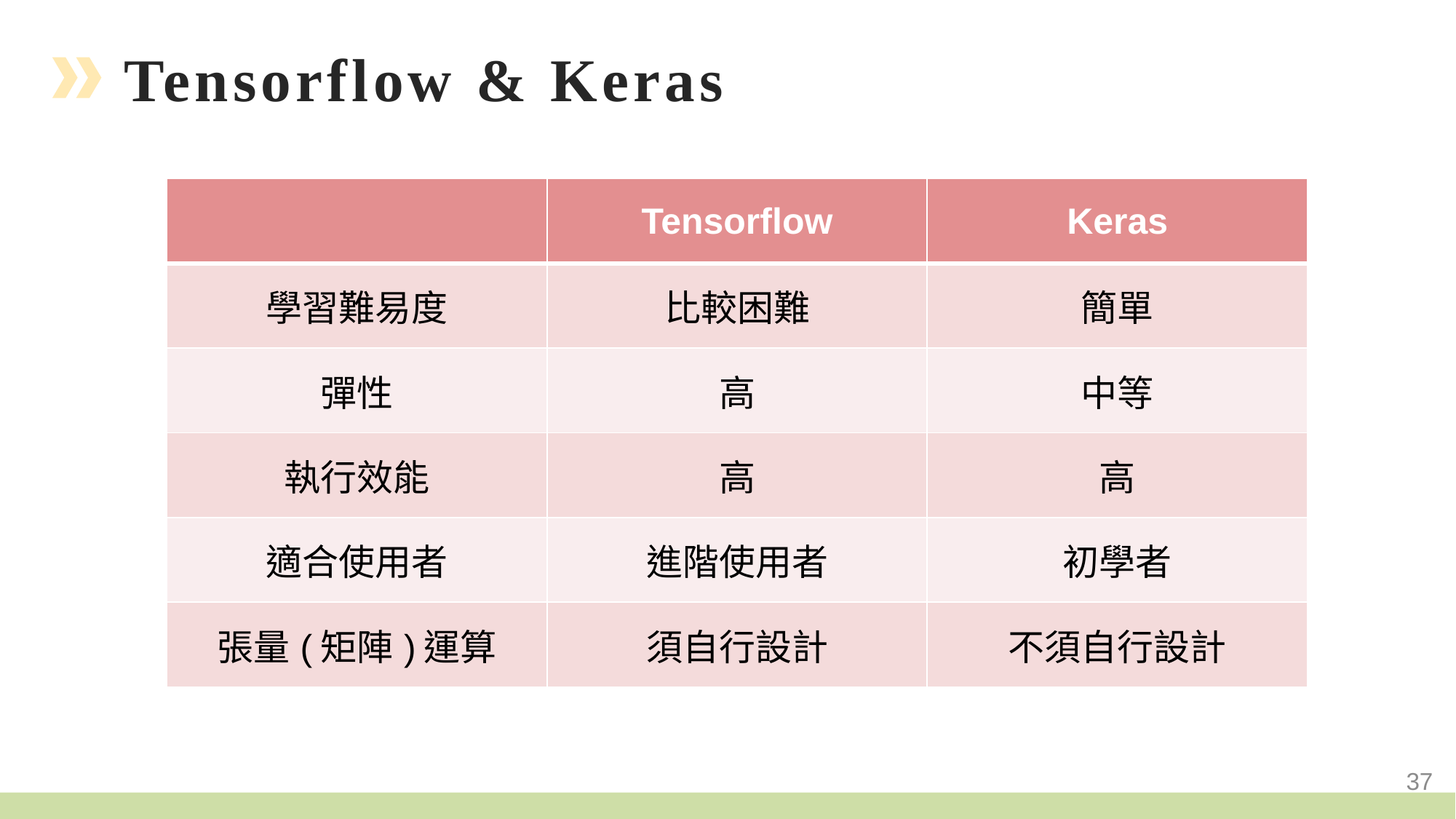

Tensorflow & Keras

|  | Tensorflow | Keras |
| --- | --- | --- |
| 學習難易度 | 比較困難 | 簡單 |
| 彈性 | 高 | 中等 |
| 執行效能 | 高 | 高 |
| 適合使用者 | 進階使用者 | 初學者 |
| 張量(矩陣)運算 | 須自行設計 | 不須自行設計 |
37